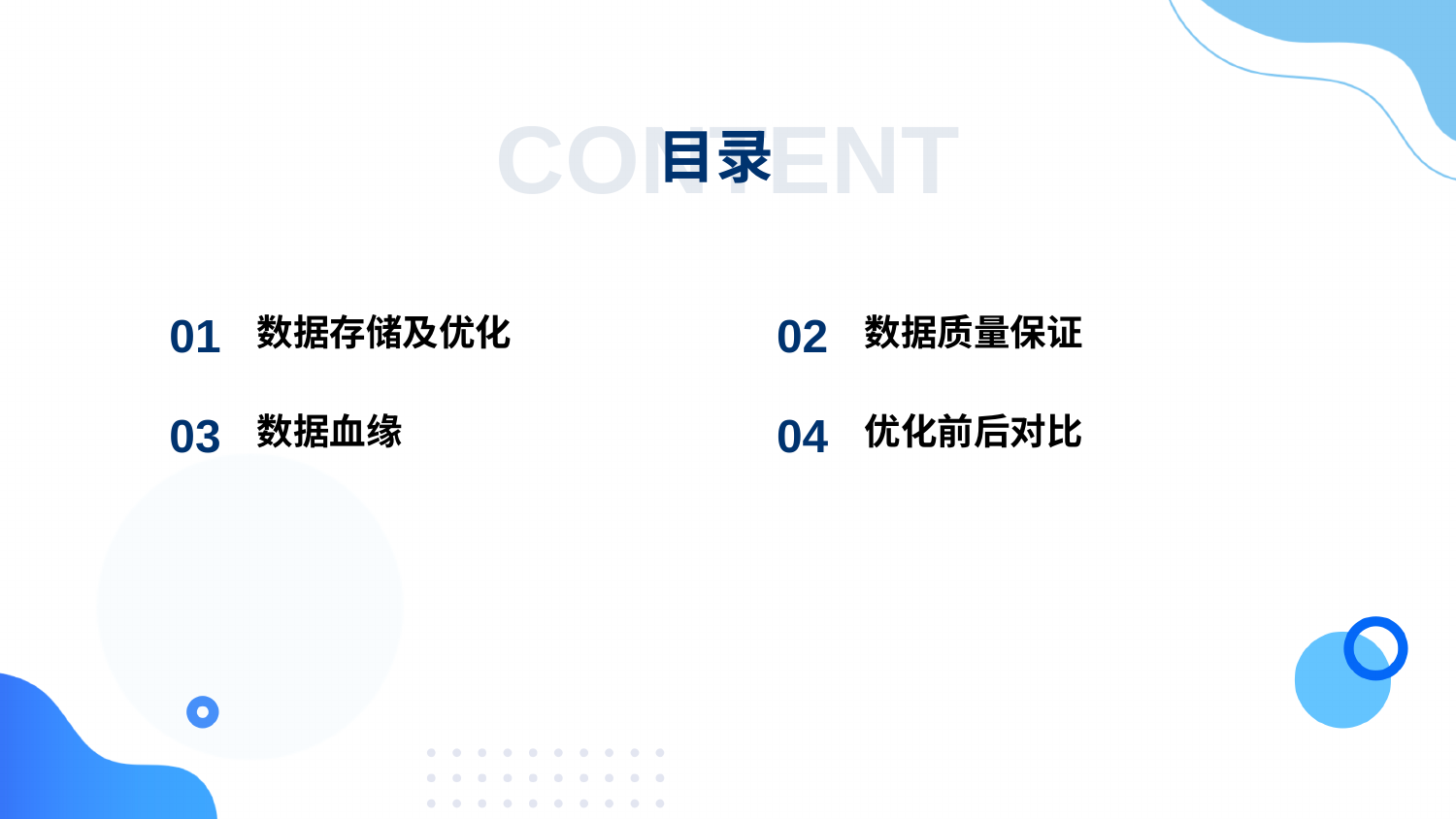

CONTENT
目录
01
02
数据存储及优化
数据质量保证
03
04
数据血缘
优化前后对比